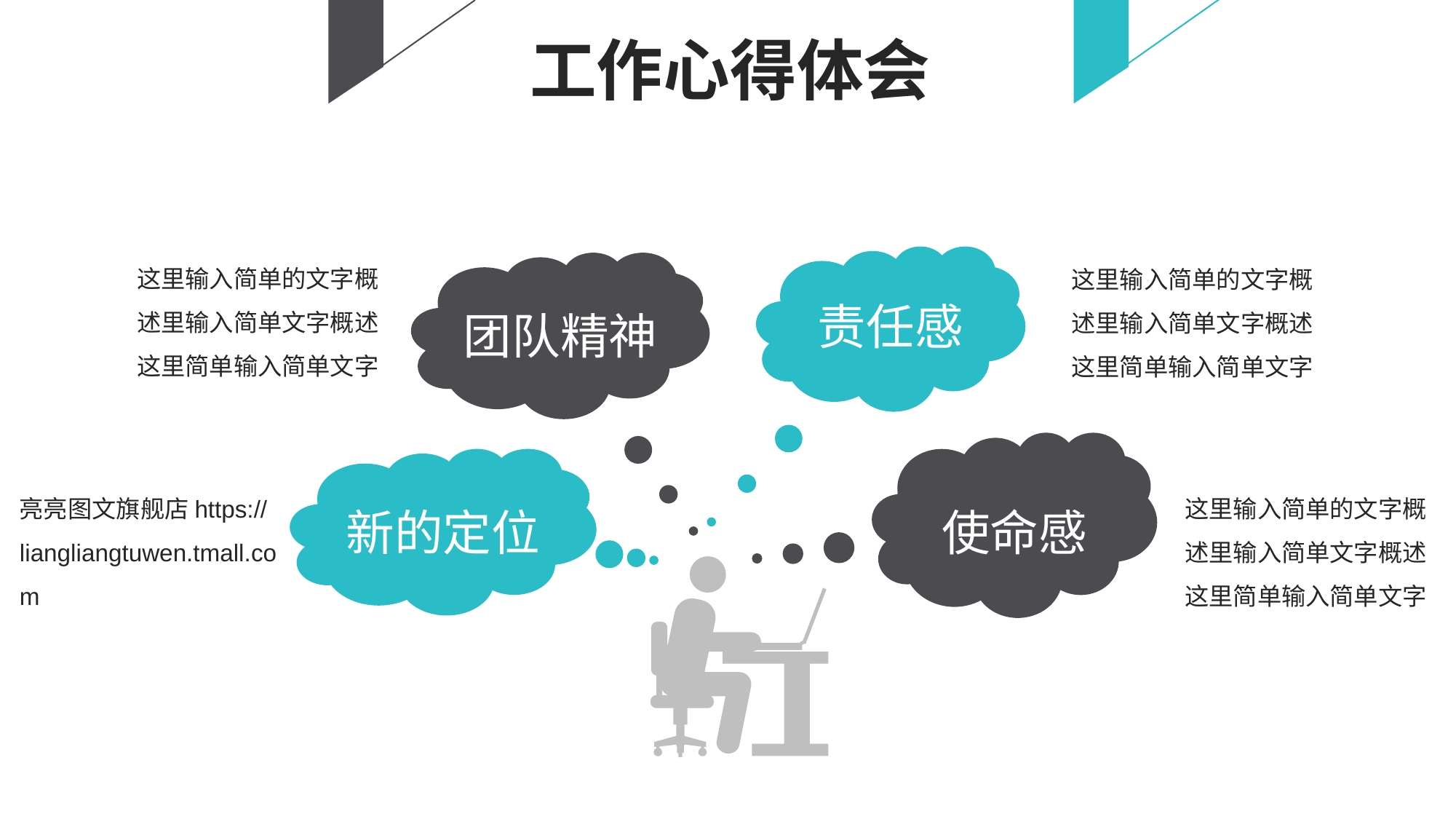

工作心得体会
这里输入简单的文字概述里输入简单文字概述这里简单输入简单文字
这里输入简单的文字概述里输入简单文字概述这里简单输入简单文字

责任感

团队精神

使命感

新的定位
亮亮图文旗舰店https://liangliangtuwen.tmall.com
这里输入简单的文字概述里输入简单文字概述这里简单输入简单文字